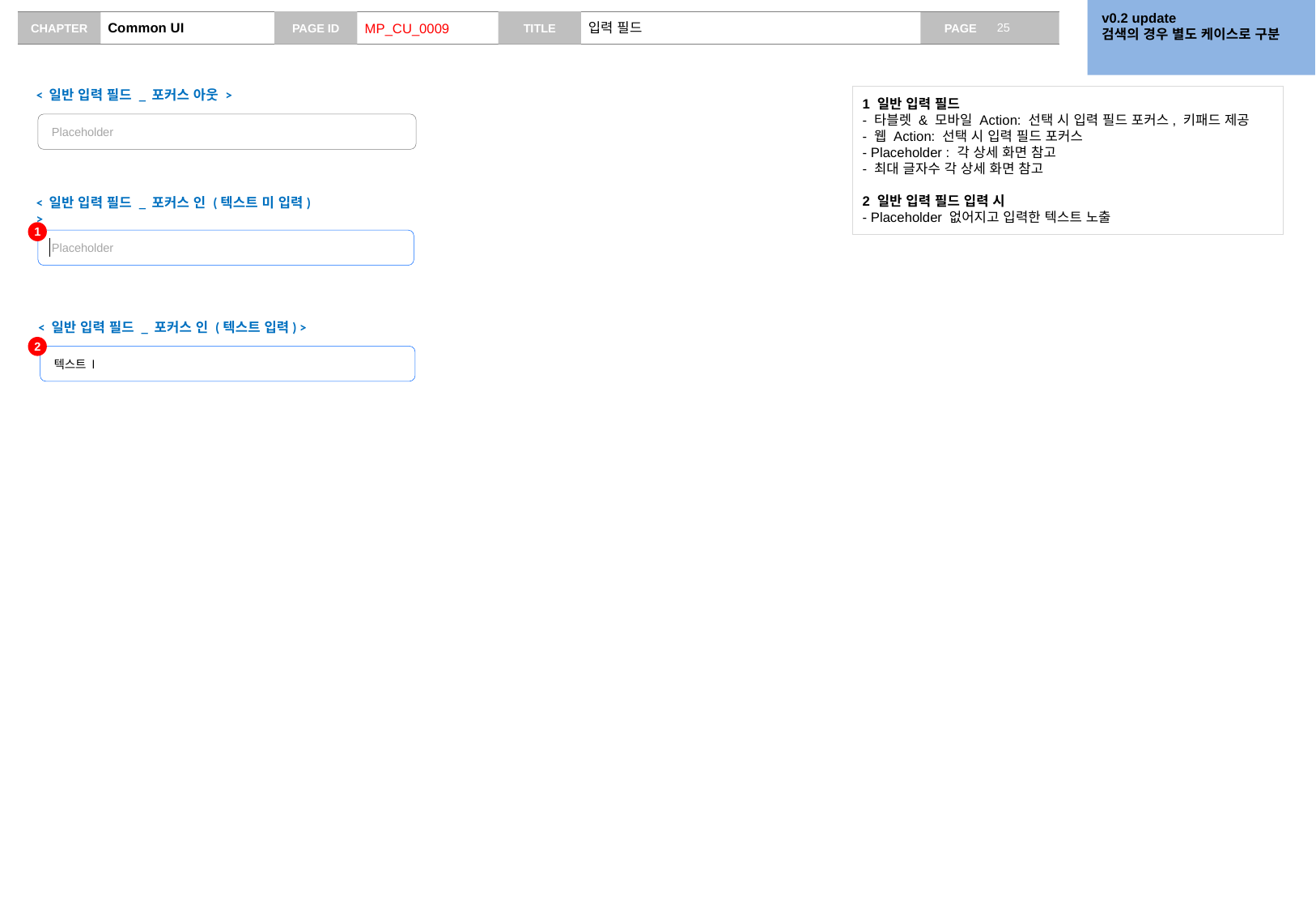

v0.2 update
검색의 경우 별도 케이스로 구분
# Common UI
MP_CU_0009
입력 필드
< 일반 입력 필드 _ 포커스 아웃 >
1 일반 입력 필드
- 타블렛 & 모바일 Action: 선택 시 입력 필드 포커스, 키패드 제공
- 웹 Action: 선택 시 입력 필드 포커스
- Placeholder : 각 상세 화면 참고
- 최대 글자수 각 상세 화면 참고

2 일반 입력 필드 입력 시
- Placeholder 없어지고 입력한 텍스트 노출
Placeholder
< 일반 입력 필드 _ 포커스 인 (텍스트 미 입력) >
1
Placeholder
< 일반 입력 필드 _ 포커스 인 (텍스트 입력) >
2
텍스트 l